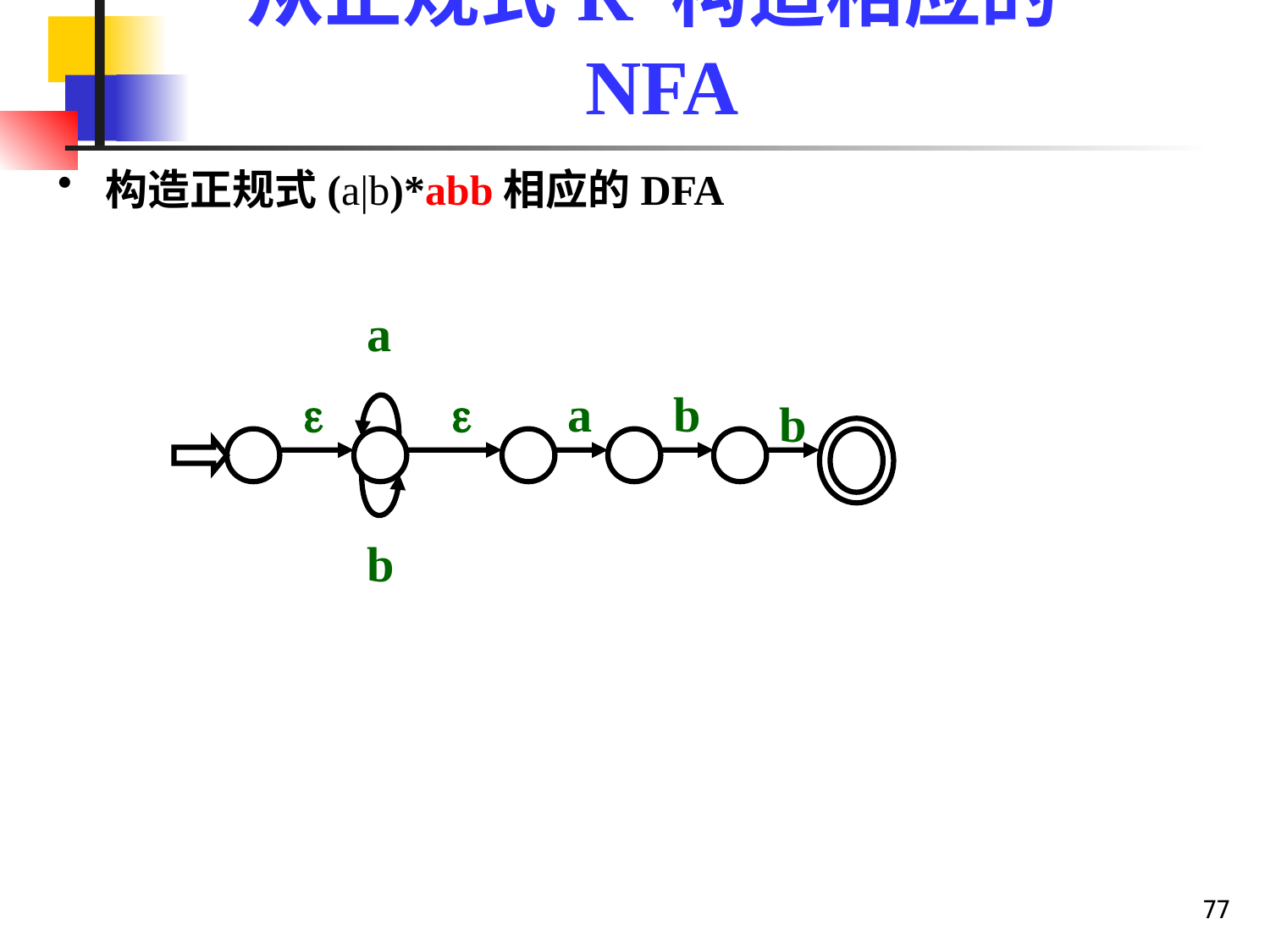

# 从正规式R 构造相应的NFA
构造正规式(a|b)*abb相应的DFA

a
ε
ε
a
b
b

b
77